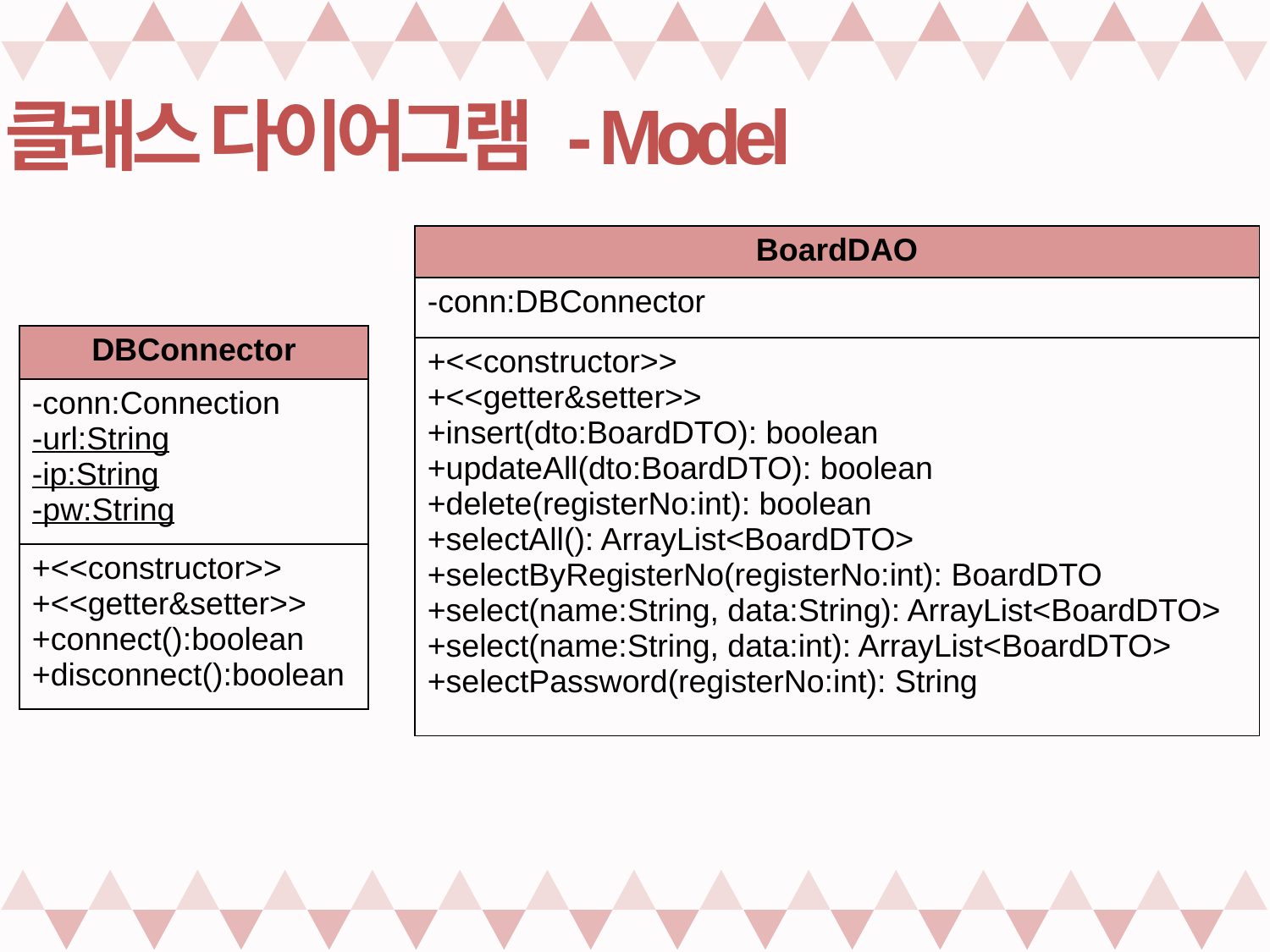

클래스 다이어그램 - Model
| BoardDAO |
| --- |
| -conn:DBConnector |
| +<<constructor>> +<<getter&setter>> +insert(dto:BoardDTO): boolean +updateAll(dto:BoardDTO): boolean +delete(registerNo:int): boolean +selectAll(): ArrayList<BoardDTO> +selectByRegisterNo(registerNo:int): BoardDTO +select(name:String, data:String): ArrayList<BoardDTO> +select(name:String, data:int): ArrayList<BoardDTO> +selectPassword(registerNo:int): String |
| DBConnector |
| --- |
| -conn:Connection -url:String -ip:String -pw:String |
| +<<constructor>> +<<getter&setter>> +connect():boolean +disconnect():boolean |